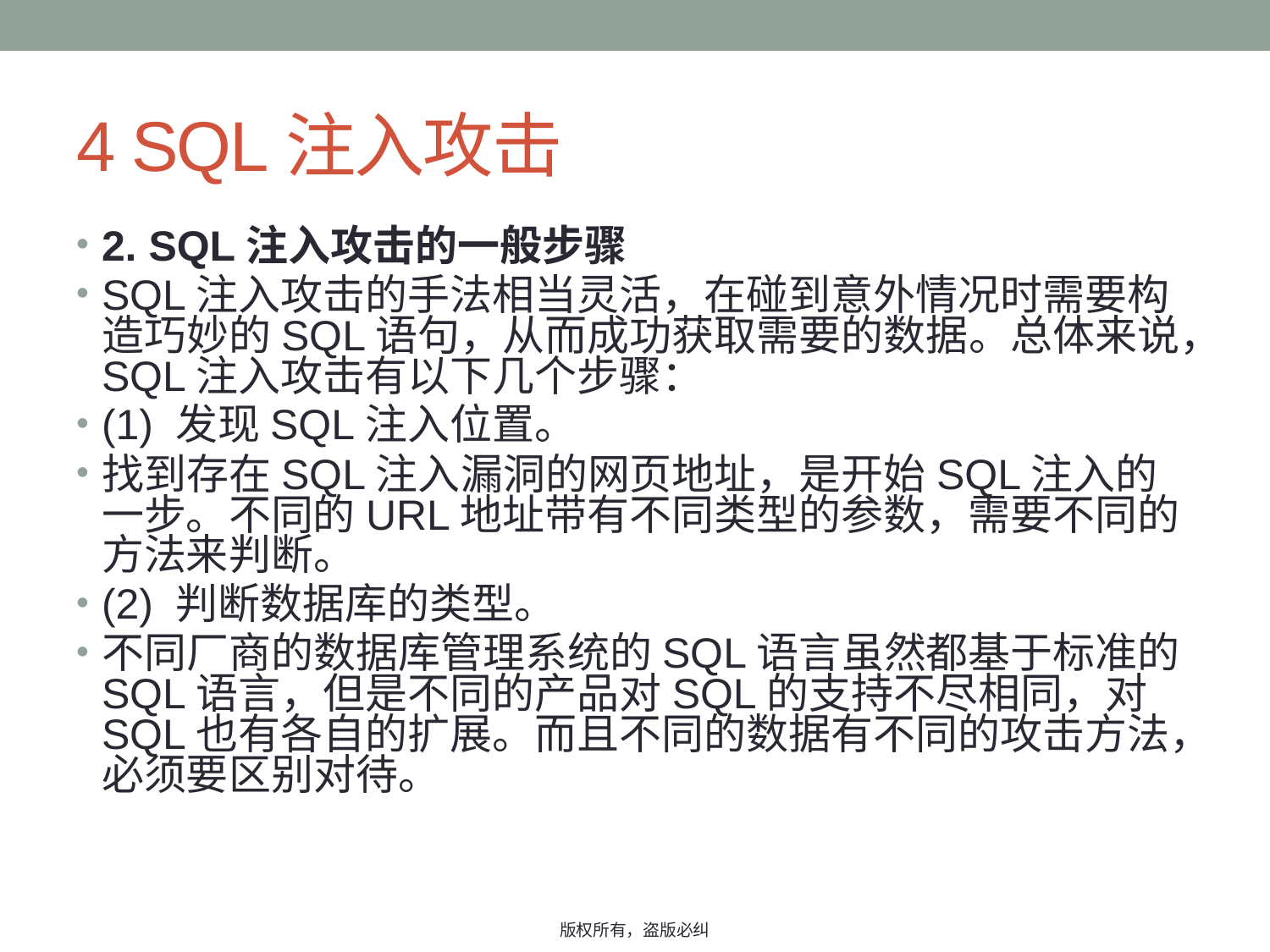

# 4 SQL注入攻击
2. SQL注入攻击的一般步骤
SQL注入攻击的手法相当灵活，在碰到意外情况时需要构造巧妙的SQL语句，从而成功获取需要的数据。总体来说，SQL注入攻击有以下几个步骤：
(1) 发现SQL注入位置。
找到存在SQL注入漏洞的网页地址，是开始SQL注入的一步。不同的URL地址带有不同类型的参数，需要不同的方法来判断。
(2) 判断数据库的类型。
不同厂商的数据库管理系统的SQL语言虽然都基于标准的SQL语言，但是不同的产品对SQL的支持不尽相同，对SQL也有各自的扩展。而且不同的数据有不同的攻击方法，必须要区别对待。
版权所有，盗版必纠